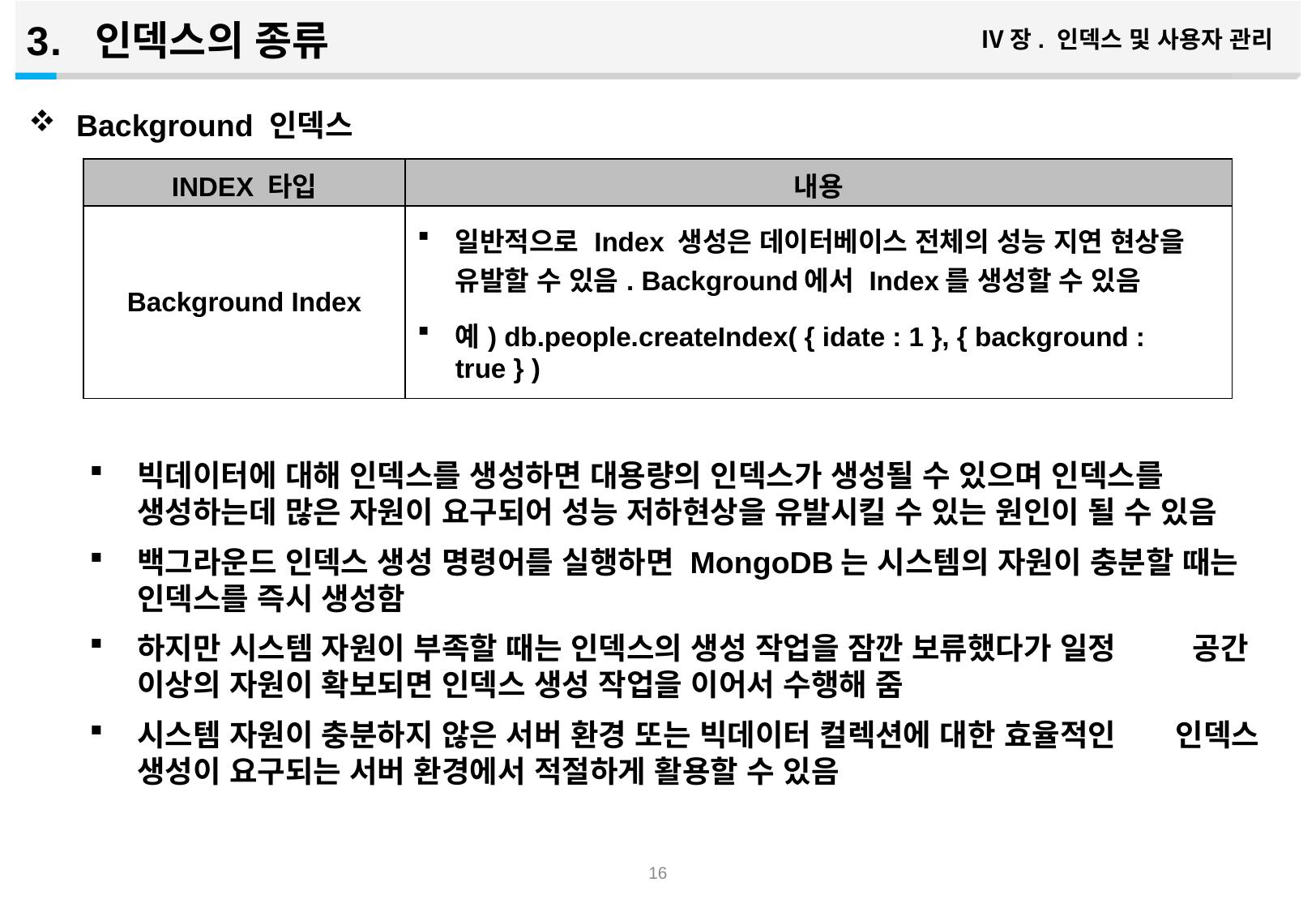

인덱스의 종류
Ⅳ장. 인덱스 및 사용자 관리
Background 인덱스

빅데이터에 대해 인덱스를 생성하면 대용량의 인덱스가 생성될 수 있으며 인덱스를 생성하는데 많은 자원이 요구되어 성능 저하현상을 유발시킬 수 있는 원인이 될 수 있음
백그라운드 인덱스 생성 명령어를 실행하면 MongoDB는 시스템의 자원이 충분할 때는 인덱스를 즉시 생성함
하지만 시스템 자원이 부족할 때는 인덱스의 생성 작업을 잠깐 보류했다가 일정         공간 이상의 자원이 확보되면 인덱스 생성 작업을 이어서 수행해 줌
시스템 자원이 충분하지 않은 서버 환경 또는 빅데이터 컬렉션에 대한 효율적인       인덱스 생성이 요구되는 서버 환경에서 적절하게 활용할 수 있음

| INDEX 타입 | 내용 |
| --- | --- |
| Background Index | 일반적으로 Index 생성은 데이터베이스 전체의 성능 지연 현상을 유발할 수 있음. Background에서 Index를 생성할 수 있음 예) db.people.createIndex( { idate : 1 }, { background : true } ) |
16